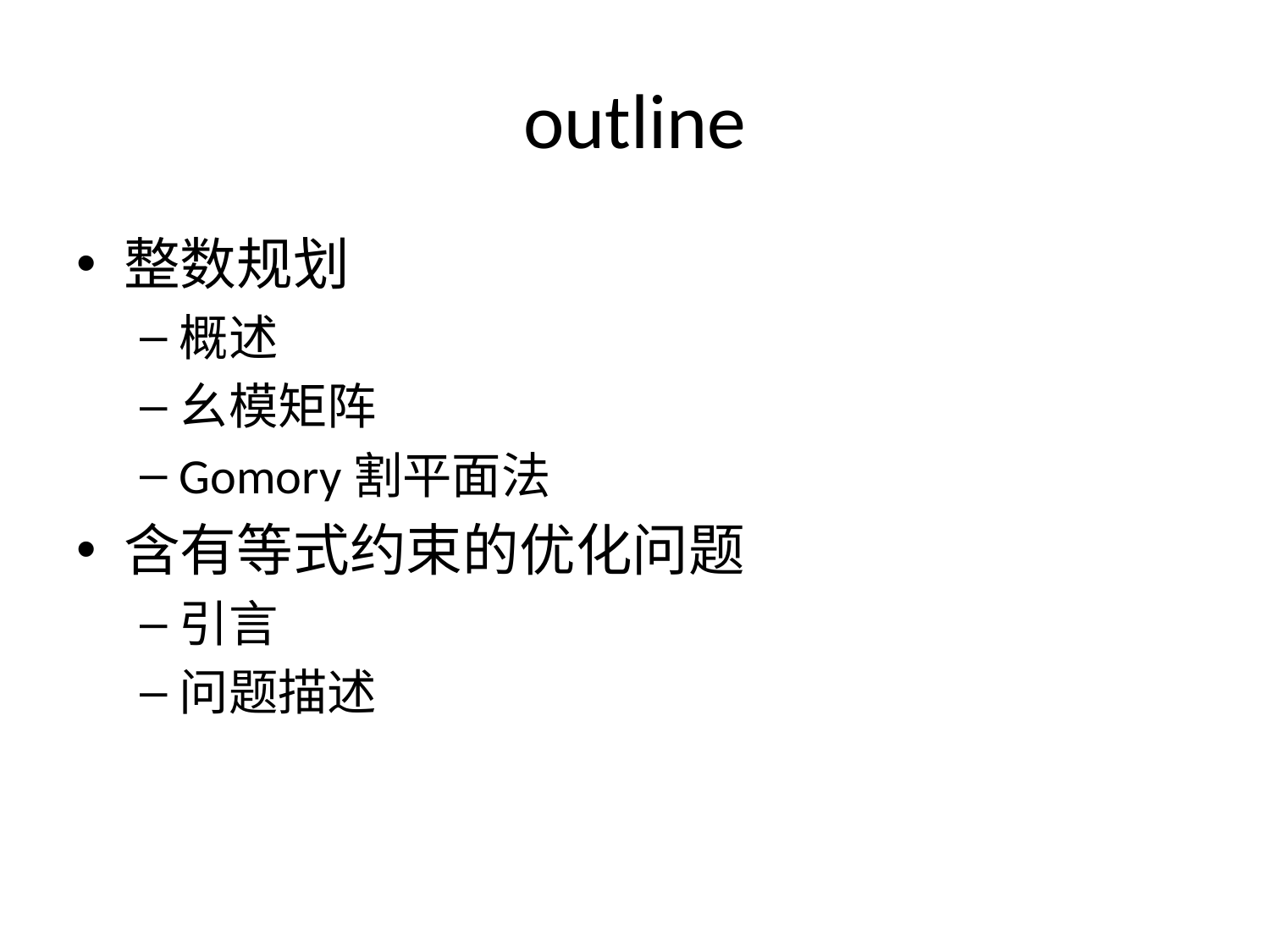

# outline
整数规划
概述
幺模矩阵
Gomory割平面法
含有等式约束的优化问题
引言
问题描述